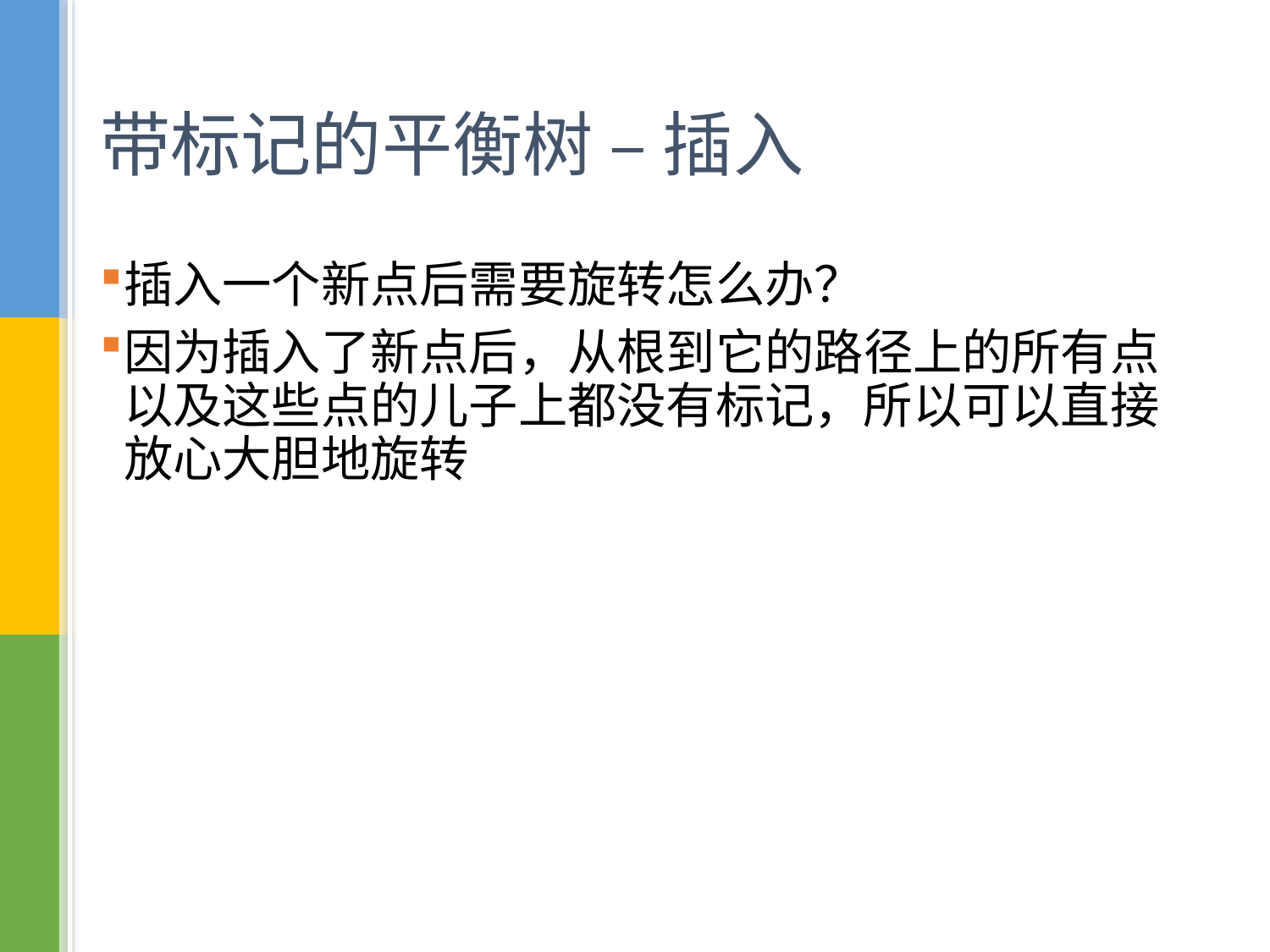

# 带标记的平衡树 – 插入
插入一个新点后需要旋转怎么办？
因为插入了新点后，从根到它的路径上的所有点以及这些点的儿子上都没有标记，所以可以直接放心大胆地旋转